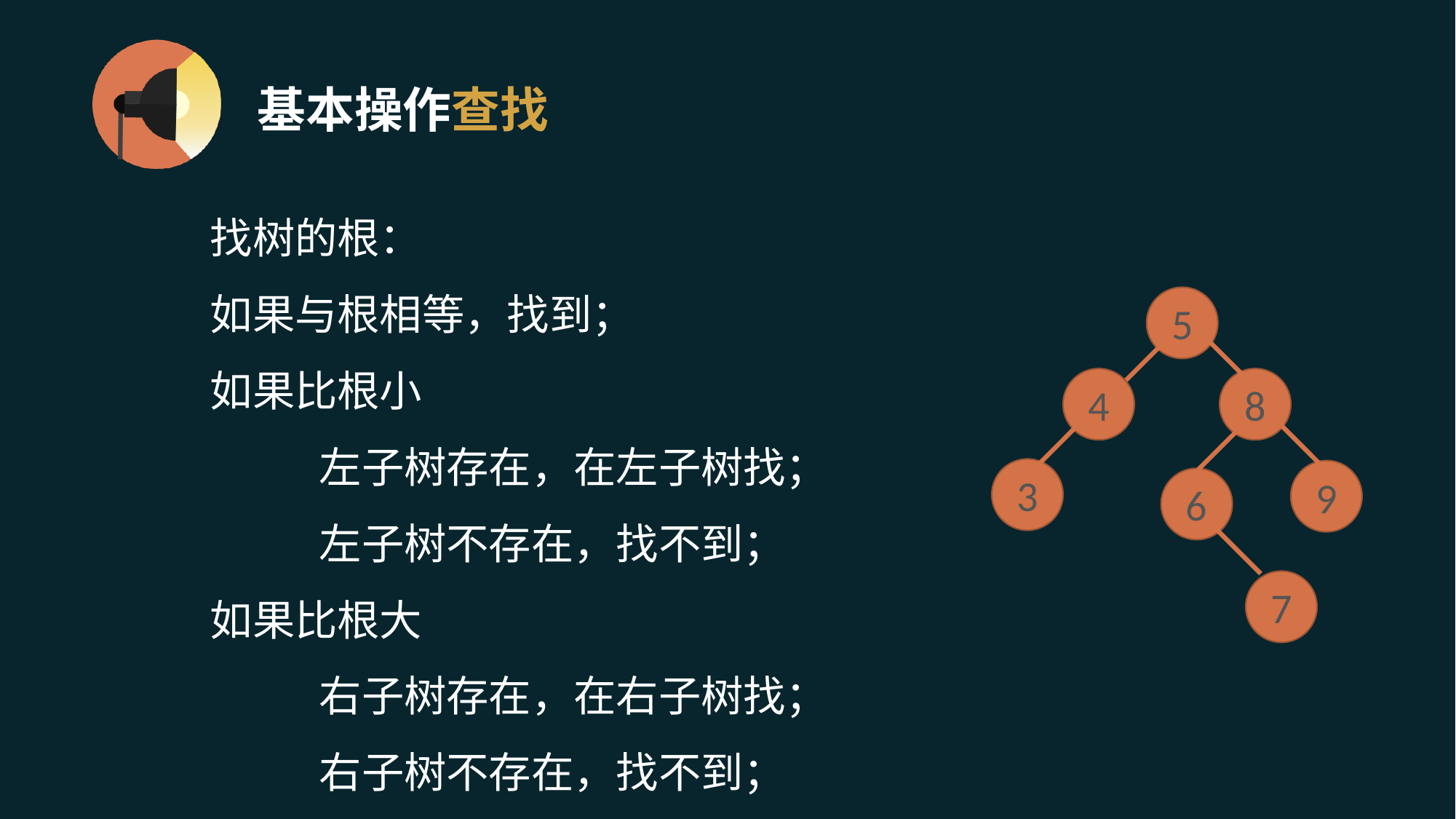

# 基本操作查找
找树的根：
如果与根相等，找到；
如果比根小
	左子树存在，在左子树找；
	左子树不存在，找不到；
如果比根大
	右子树存在，在右子树找；
	右子树不存在，找不到；
5
4
8
3
9
6
7